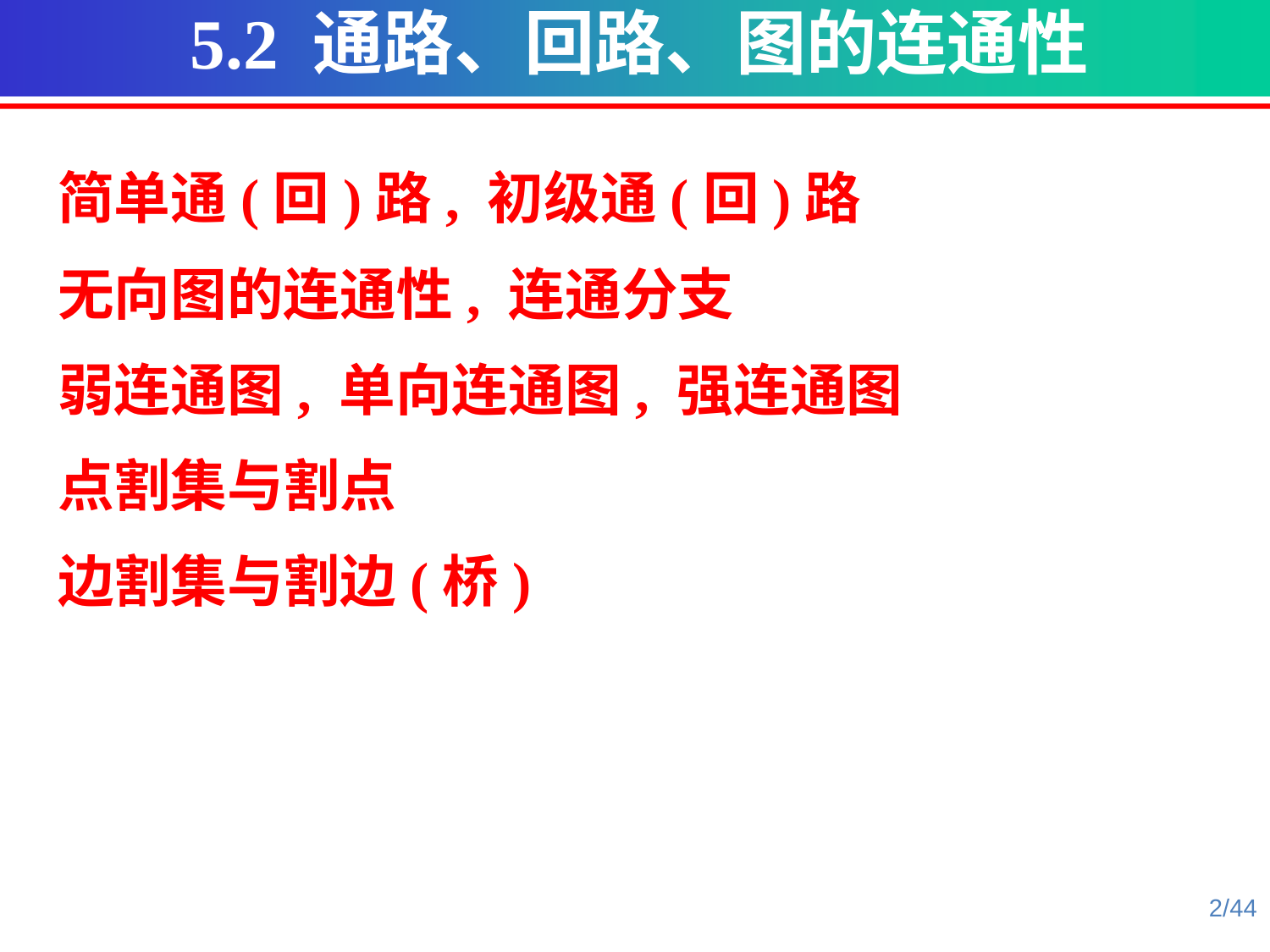

5.2 通路、回路、图的连通性
简单通(回)路, 初级通(回)路
无向图的连通性, 连通分支
弱连通图, 单向连通图, 强连通图
点割集与割点
边割集与割边(桥)
2/44